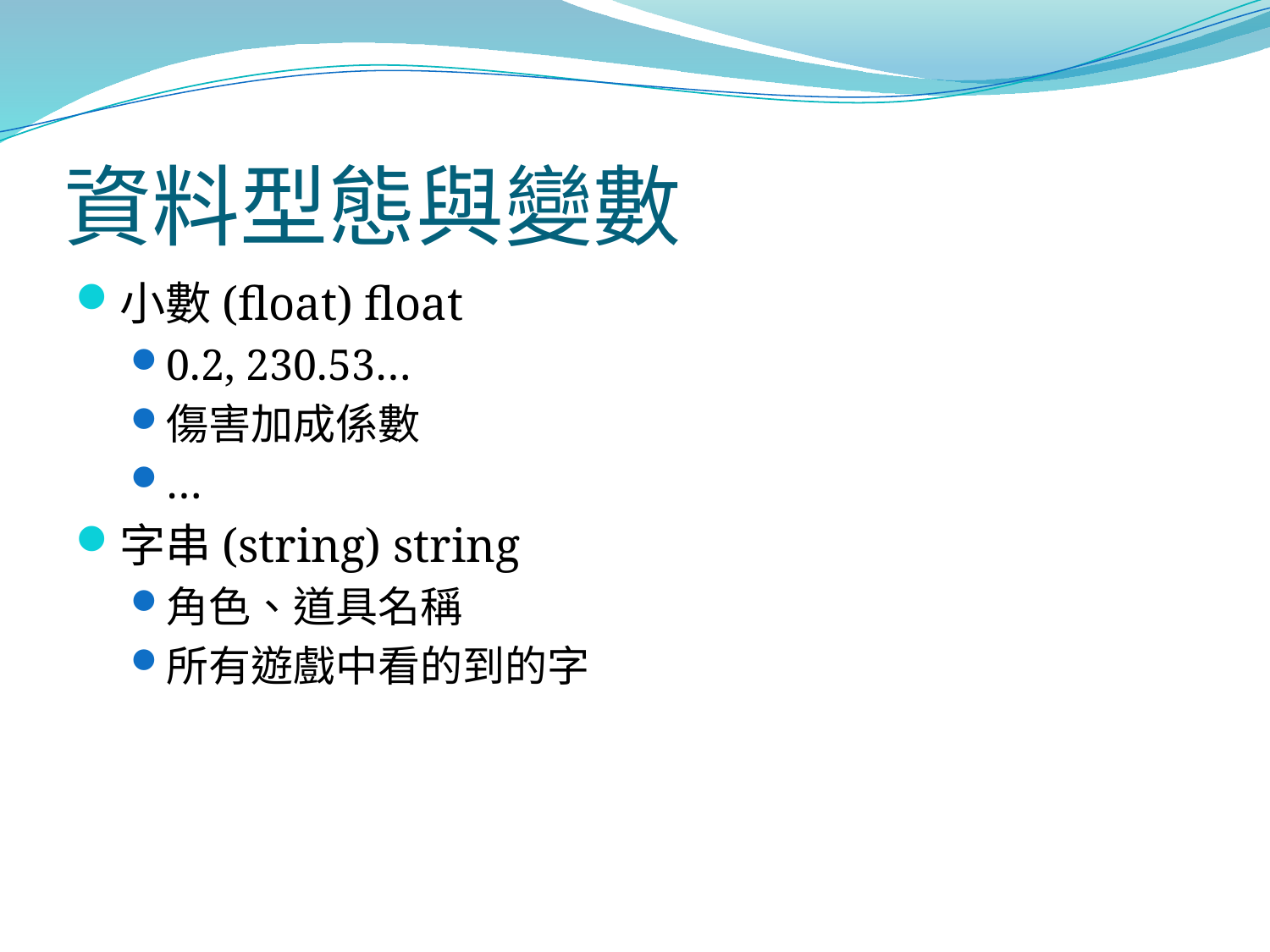

# 資料型態與變數
小數(float) float
0.2, 230.53…
傷害加成係數
…
字串(string) string
角色、道具名稱
所有遊戲中看的到的字